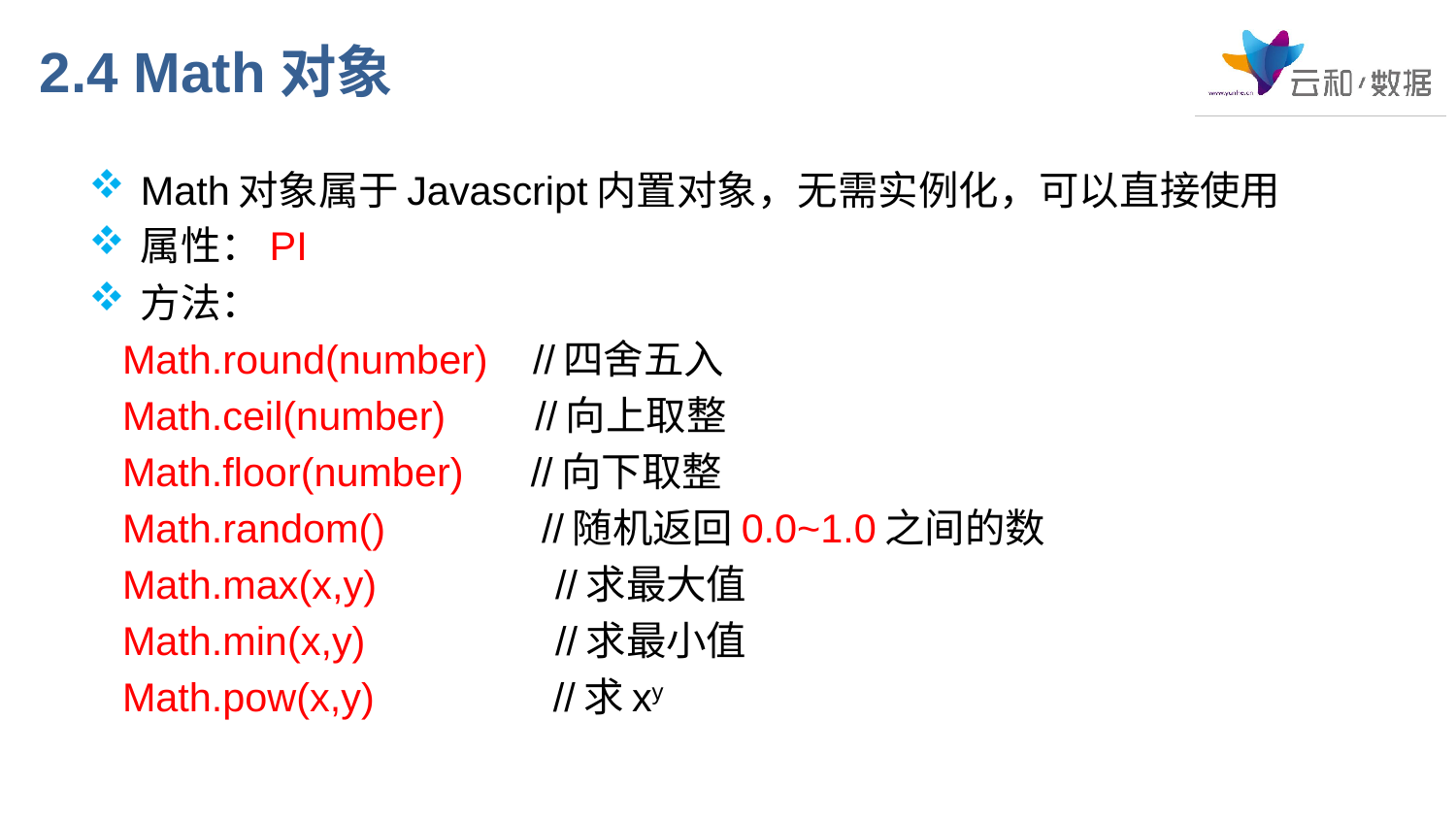

# 2.4 Math对象
Math对象属于Javascript内置对象，无需实例化，可以直接使用
属性：PI
方法：
   Math.round(number)    //四舍五入
   Math.ceil(number)        //向上取整
   Math.floor(number)      //向下取整
   Math.random()              //随机返回0.0~1.0之间的数
   Math.max(x,y)                //求最大值
   Math.min(x,y)                 //求最小值
   Math.pow(x,y)                //求xy

16